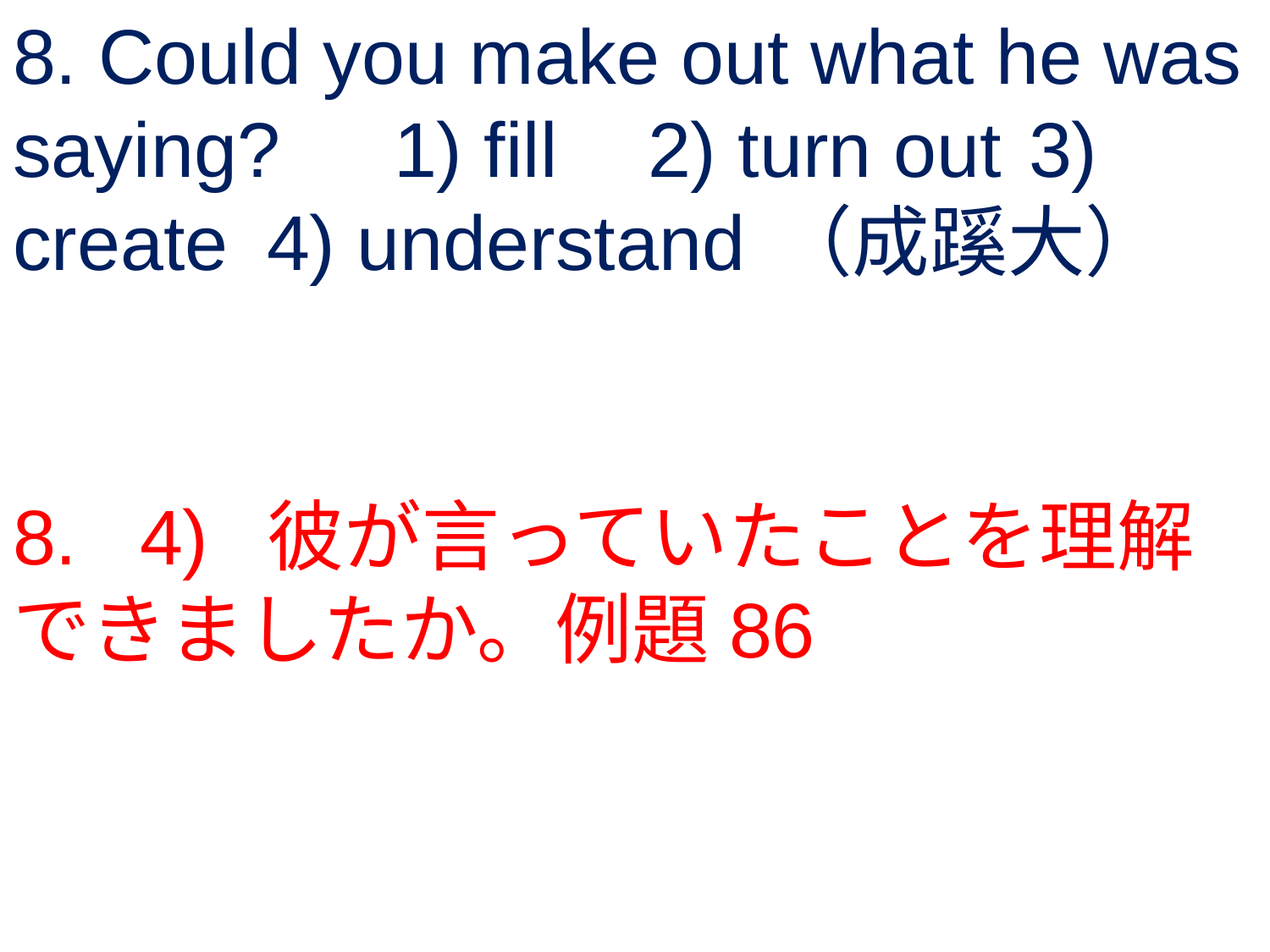

# 8. Could you make out what he was saying?	1) fill	2) turn out	3) create	4) understand	（成蹊大）
8.	4) 	彼が言っていたことを理解できましたか。例題86